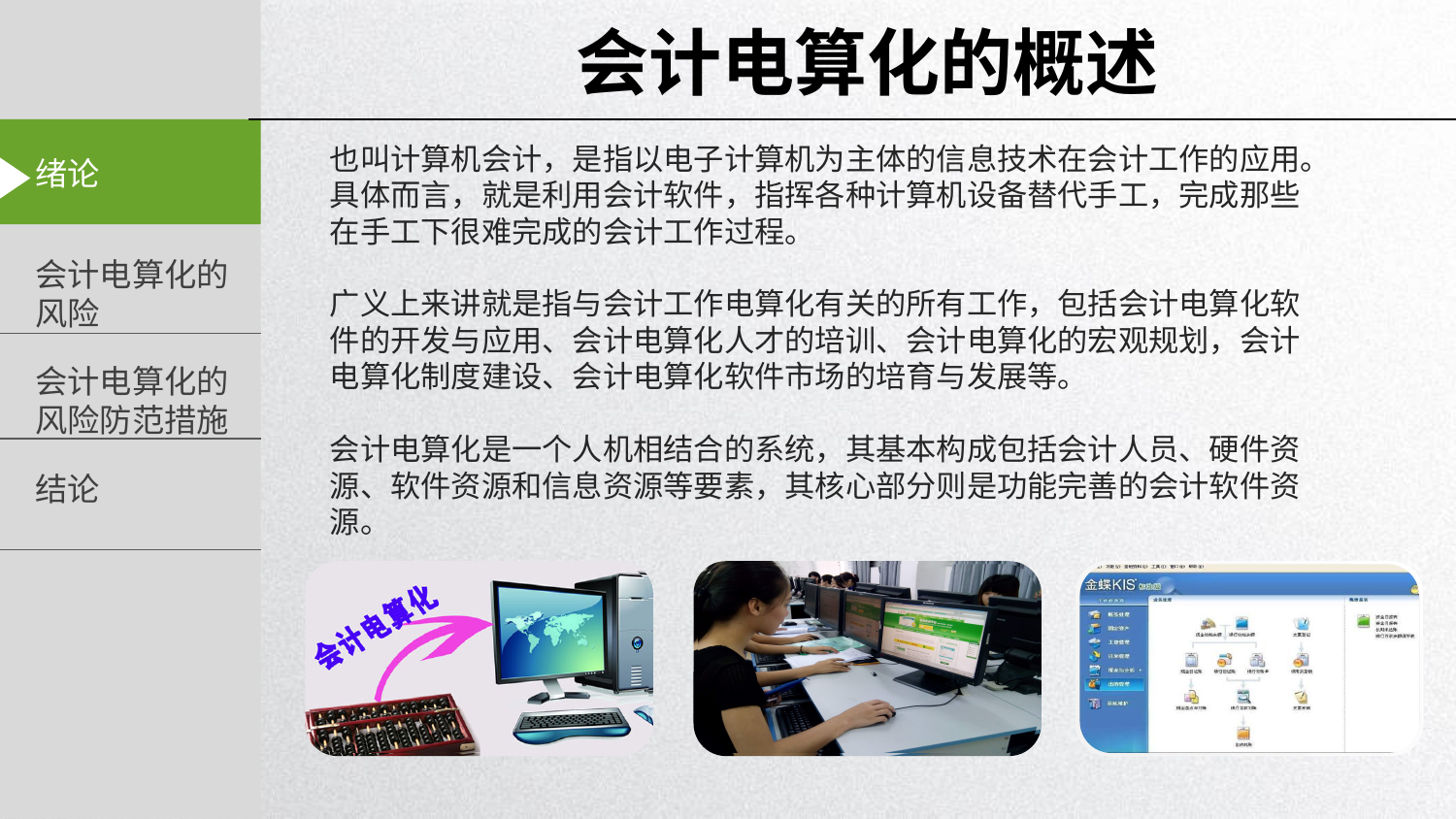

会计电算化的概述
也叫计算机会计，是指以电子计算机为主体的信息技术在会计工作的应用。具体而言，就是利用会计软件，指挥各种计算机设备替代手工，完成那些在手工下很难完成的会计工作过程。

广义上来讲就是指与会计工作电算化有关的所有工作，包括会计电算化软件的开发与应用、会计电算化人才的培训、会计电算化的宏观规划，会计电算化制度建设、会计电算化软件市场的培育与发展等。

会计电算化是一个人机相结合的系统，其基本构成包括会计人员、硬件资源、软件资源和信息资源等要素，其核心部分则是功能完善的会计软件资源。